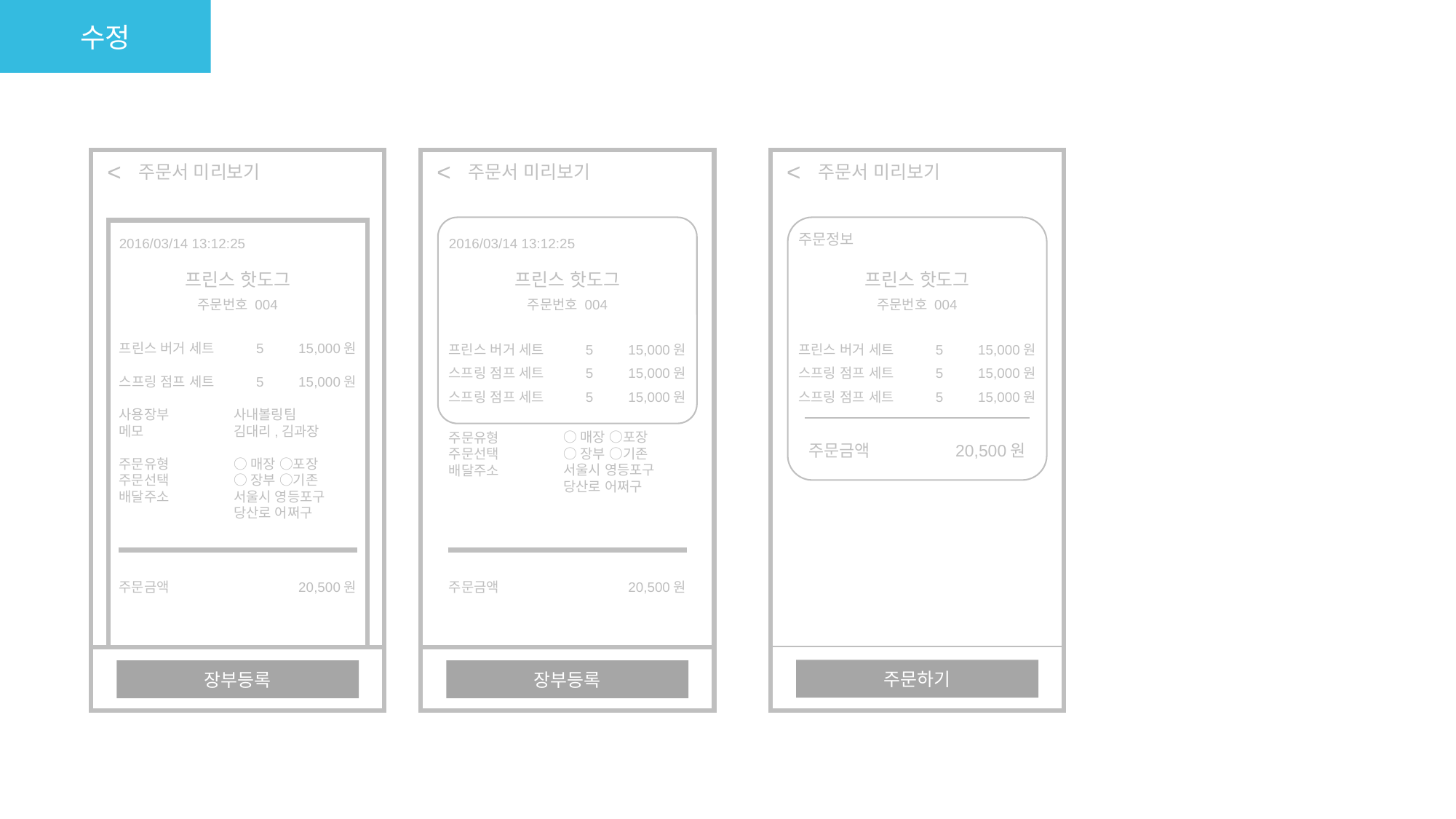

수정

<
주문서 미리보기
<
주문서 미리보기
<
주문서 미리보기

주문정보

2016/03/14 13:12:25
2016/03/14 13:12:25
프린스 핫도그
프린스 핫도그
프린스 핫도그
주문번호 004
주문번호 004
주문번호 004
프린스 버거 세트          5
15,000원
프린스 버거 세트          5
15,000원
프린스 버거 세트          5
15,000원
스프링 점프 세트          5
15,000원
스프링 점프 세트          5
15,000원
스프링 점프 세트          5
15,000원
스프링 점프 세트          5
15,000원
스프링 점프 세트          5
15,000원
사용장부
메모

주문유형
주문선택
배달주소
사내볼링팀
김대리,김과장

○매장 ○포장
○장부 ○기존
서울시 영등포구
당산로 어쩌구
주문유형
주문선택
배달주소
○매장 ○포장
○장부 ○기존
서울시 영등포구
당산로 어쩌구
주문금액
20,500원
주문금액
20,500원
주문금액
20,500원

주문하기

장부등록
장부등록